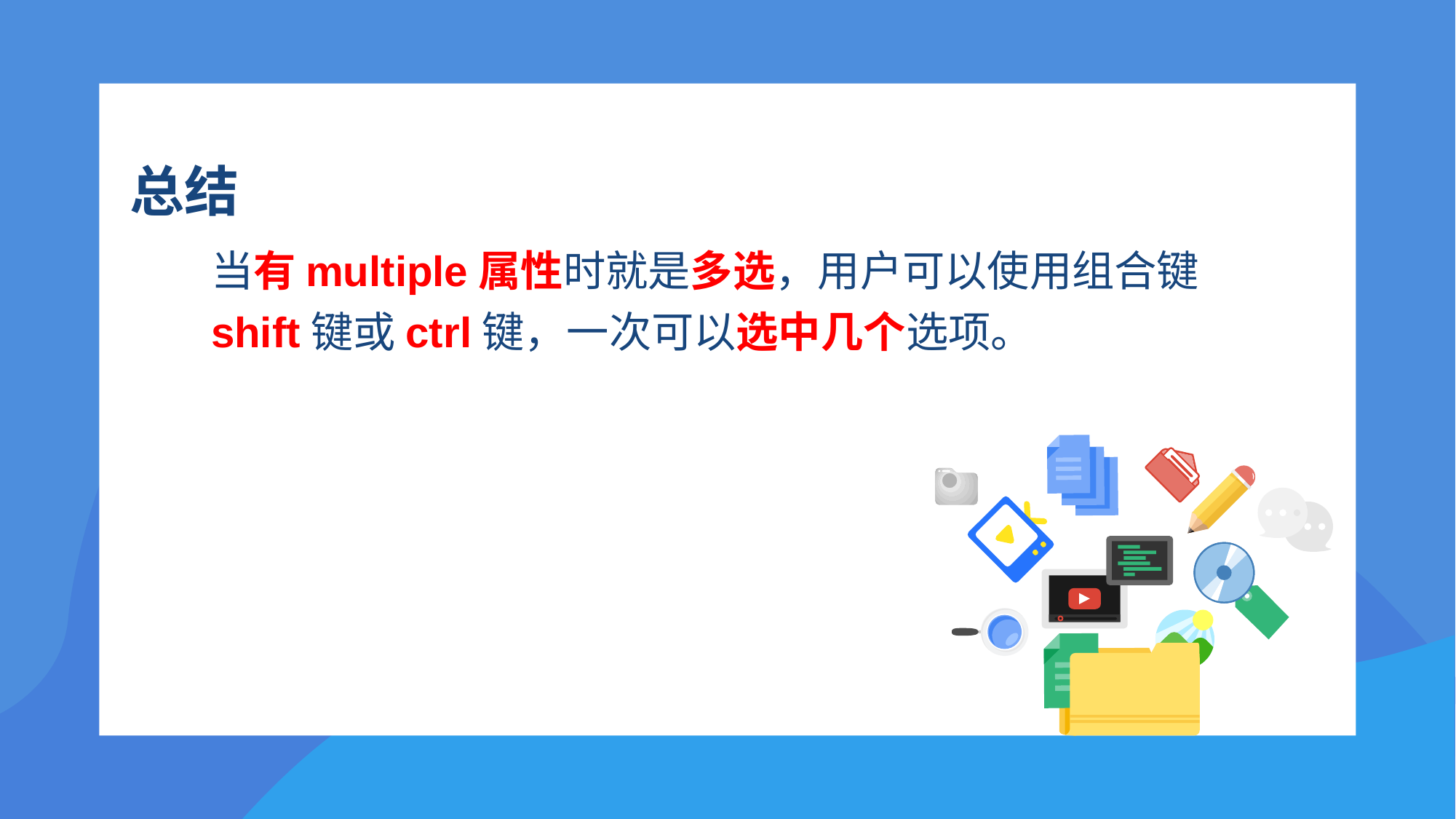

# 总结
当有multiple属性时就是多选，用户可以使用组合键shift键或ctrl键，一次可以选中几个选项。